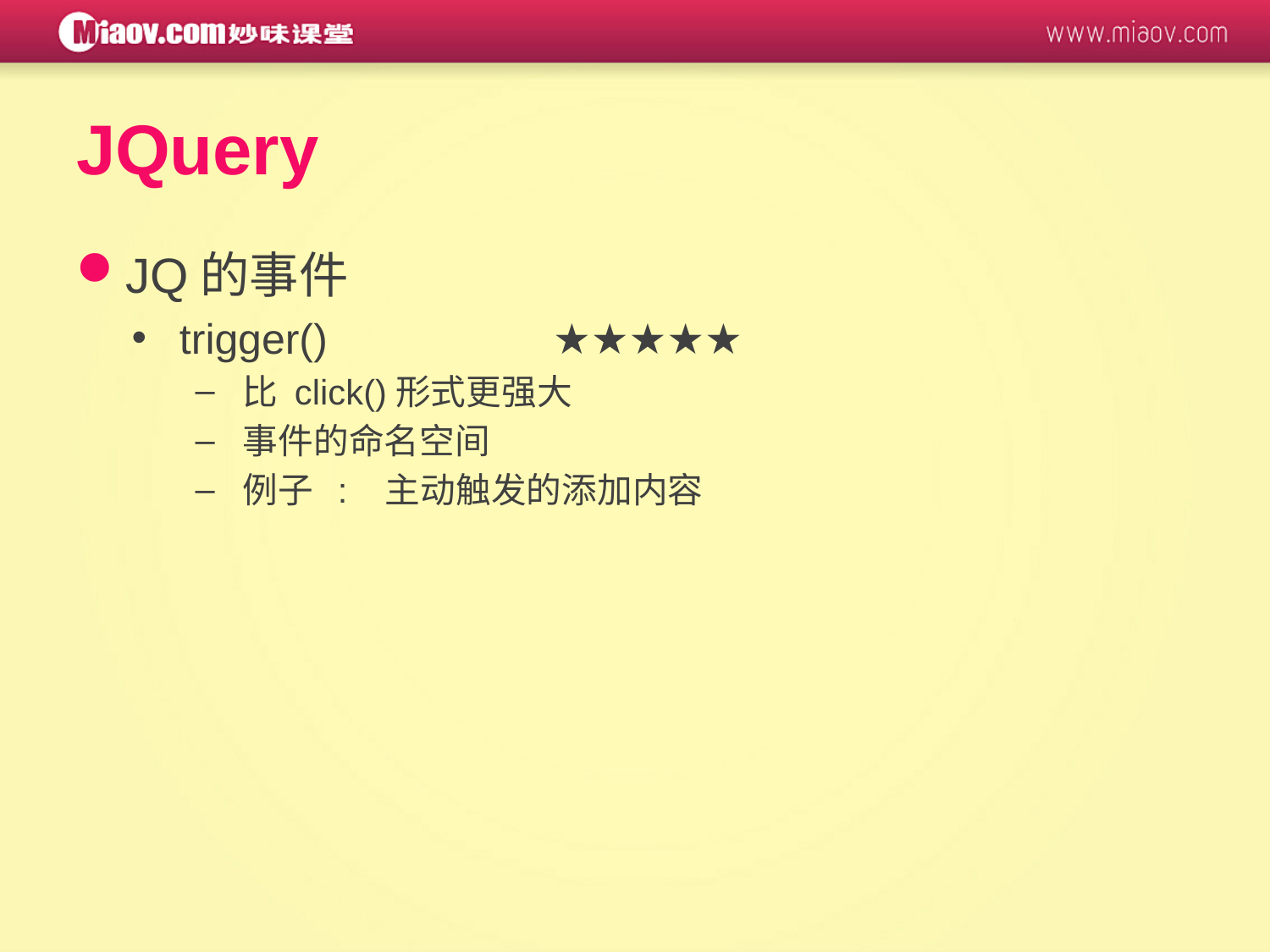

# JQuery
JQ的事件
trigger()                   ★★★★★
比 click()形式更强大
事件的命名空间
例子  :   主动触发的添加内容